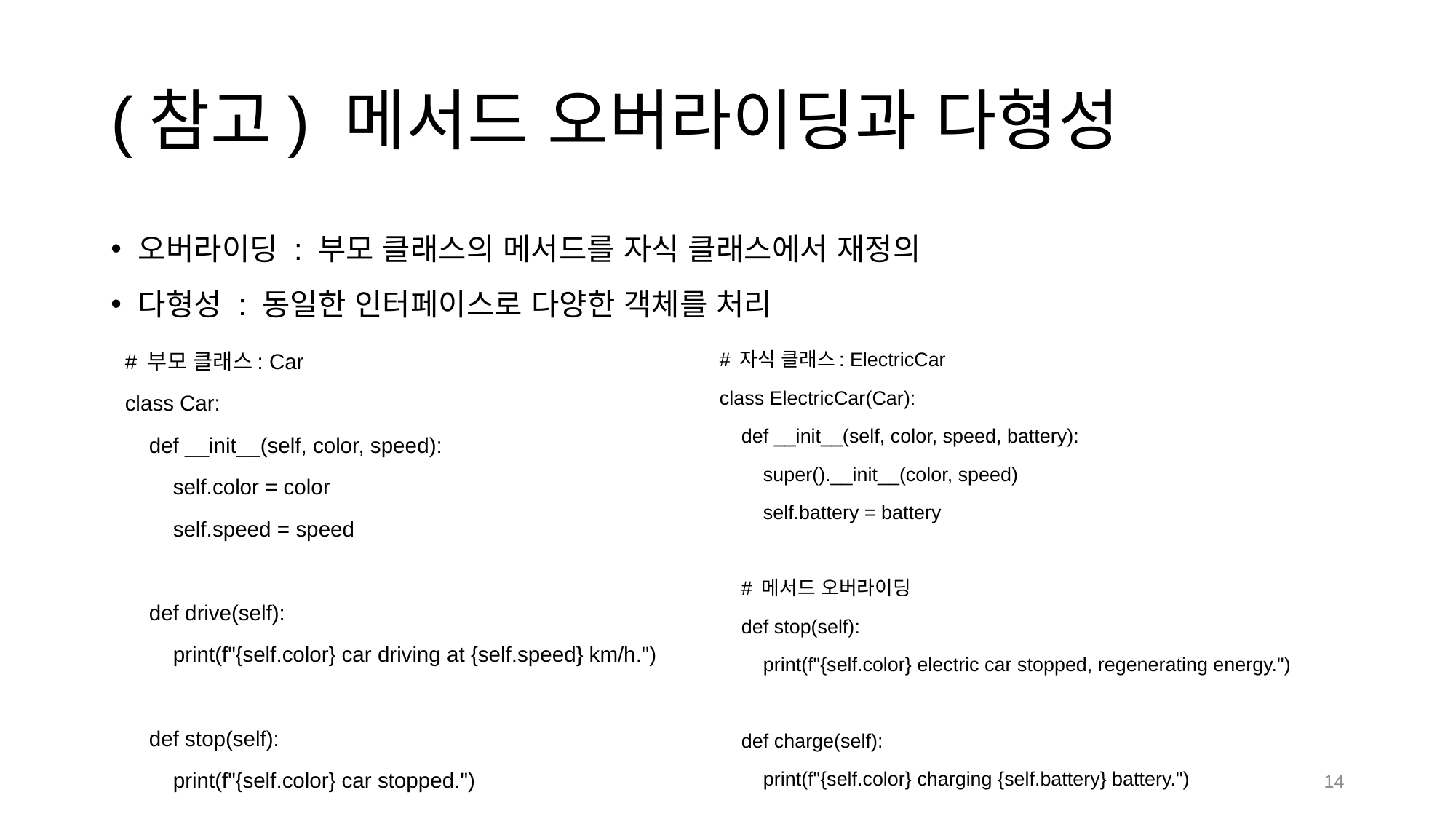

# (참고) 메서드 오버라이딩과 다형성
오버라이딩 : 부모 클래스의 메서드를 자식 클래스에서 재정의
다형성 : 동일한 인터페이스로 다양한 객체를 처리
# 부모 클래스: Car
class Car:
    def __init__(self, color, speed):
        self.color = color
        self.speed = speed

    def drive(self):
        print(f"{self.color} car driving at {self.speed} km/h.")

    def stop(self):
        print(f"{self.color} car stopped.")
# 자식 클래스: ElectricCar
class ElectricCar(Car):
    def __init__(self, color, speed, battery):
        super().__init__(color, speed)
        self.battery = battery

    # 메서드 오버라이딩
    def stop(self):
        print(f"{self.color} electric car stopped, regenerating energy.")

    def charge(self):
        print(f"{self.color} charging {self.battery} battery.")
14